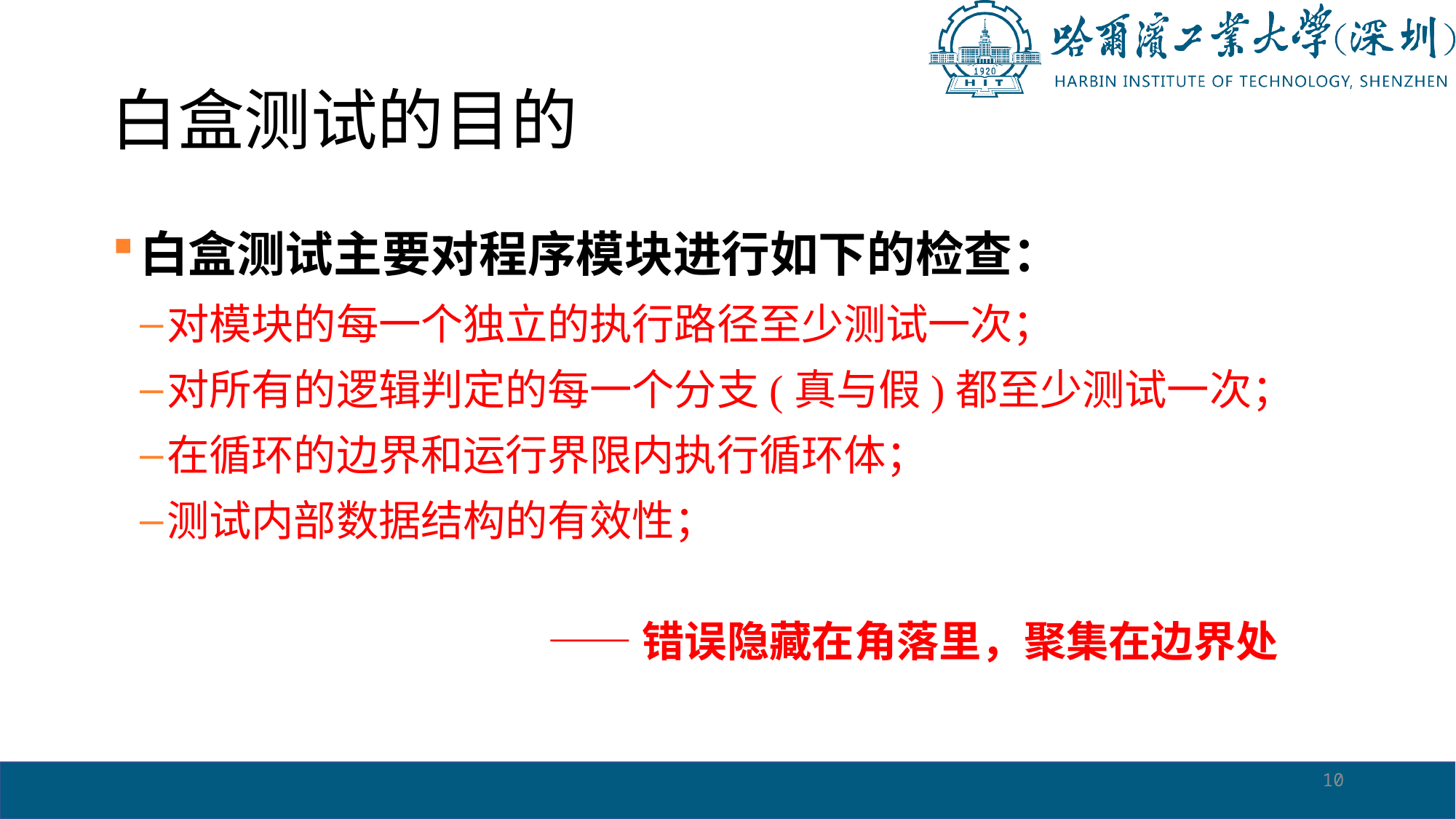

# 白盒测试的目的
白盒测试主要对程序模块进行如下的检查：
对模块的每一个独立的执行路径至少测试一次；
对所有的逻辑判定的每一个分支(真与假)都至少测试一次；
在循环的边界和运行界限内执行循环体；
测试内部数据结构的有效性；

				——错误隐藏在角落里，聚集在边界处

10